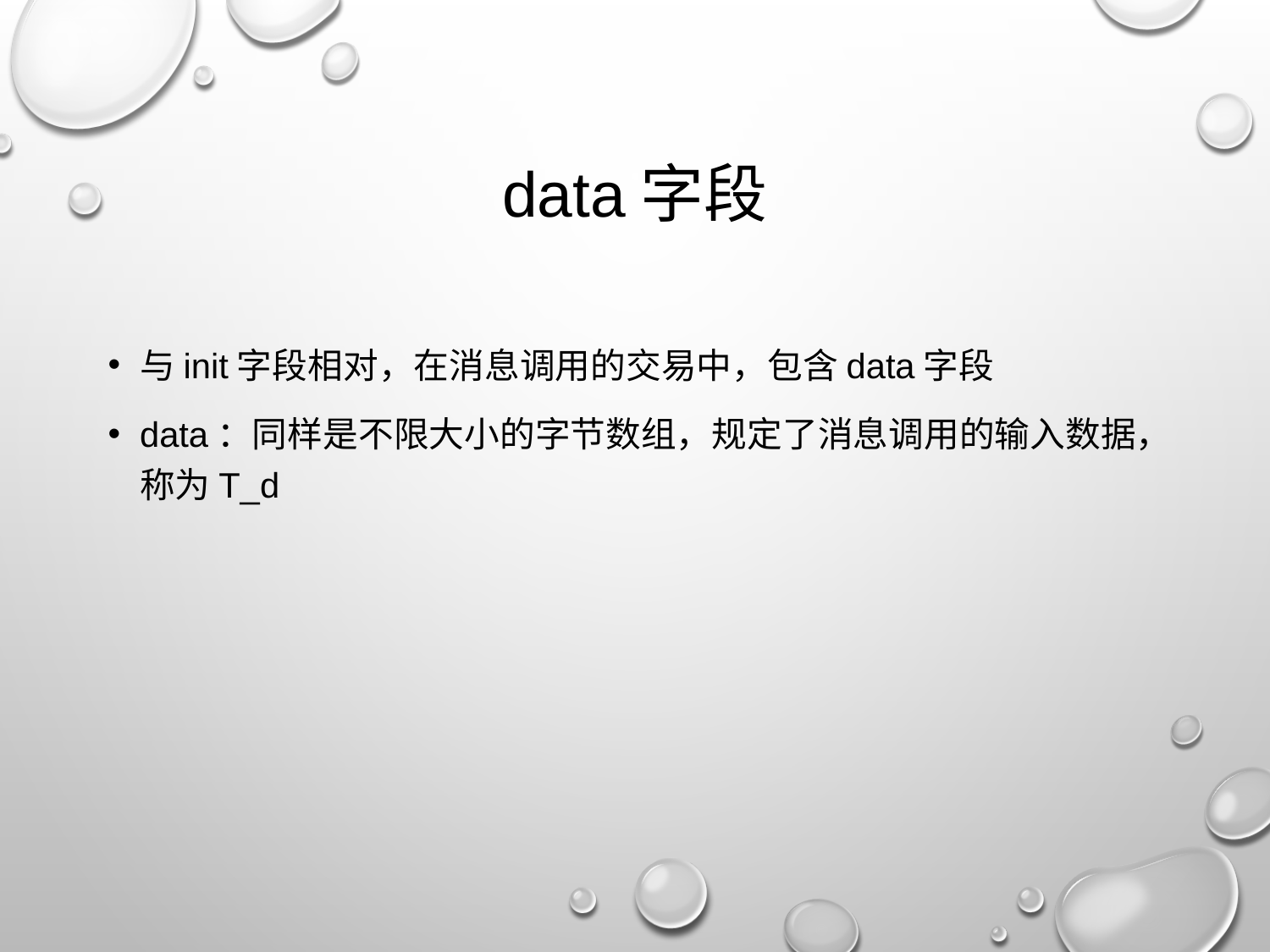

# data字段
与init字段相对，在消息调用的交易中，包含data字段
data：同样是不限大小的字节数组，规定了消息调用的输入数据，称为T_d